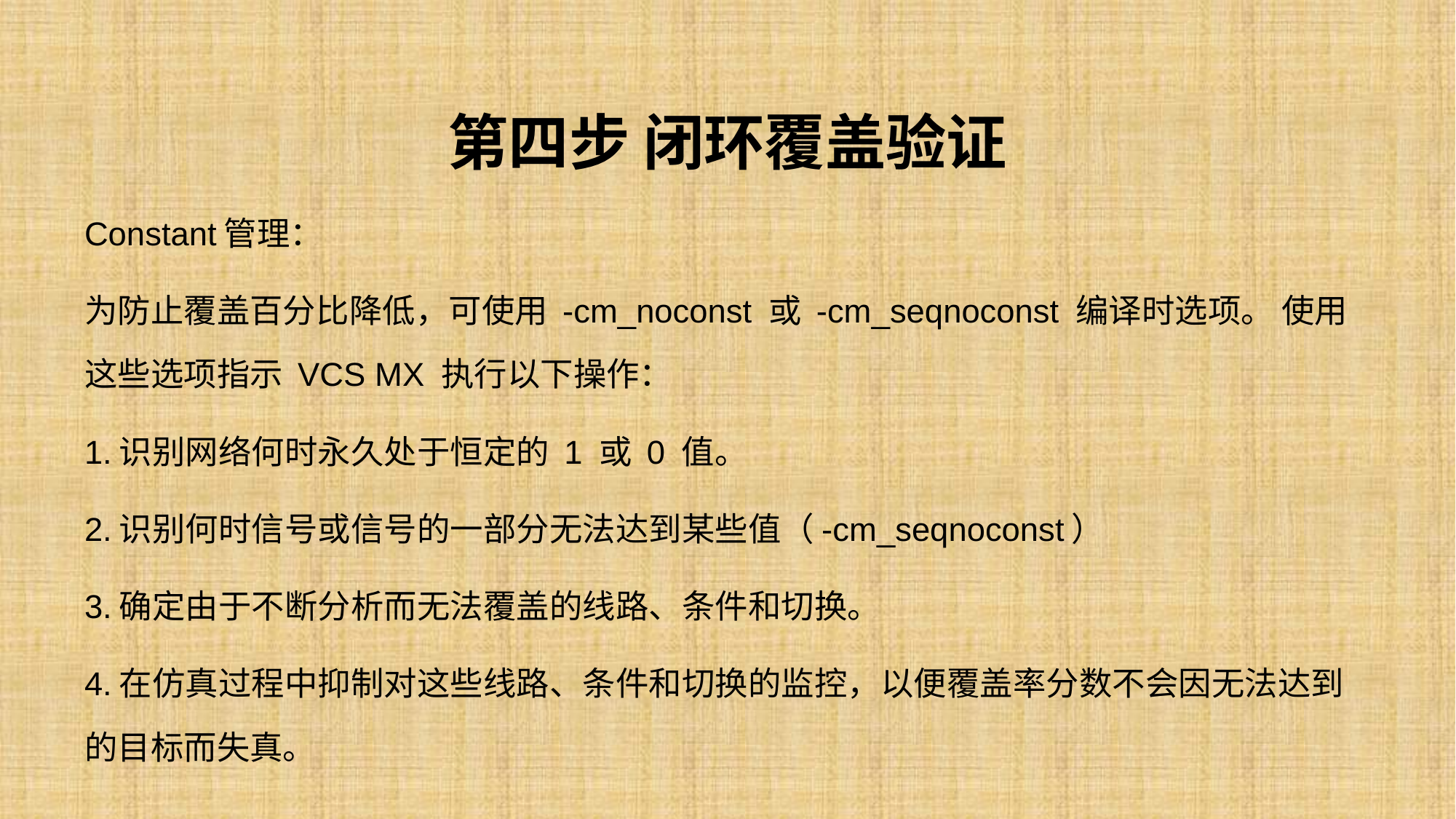

# 第四步 闭环覆盖验证
Constant管理：
为防止覆盖百分比降低，可使用 -cm_noconst 或 -cm_seqnoconst 编译时选项。 使用这些选项指示 VCS MX 执行以下操作：
1.识别网络何时永久处于恒定的 1 或 0 值。
2.识别何时信号或信号的一部分无法达到某些值（-cm_seqnoconst）
3.确定由于不断分析而无法覆盖的线路、条件和切换。
4.在仿真过程中抑制对这些线路、条件和切换的监控，以便覆盖率分数不会因无法达到的目标而失真。